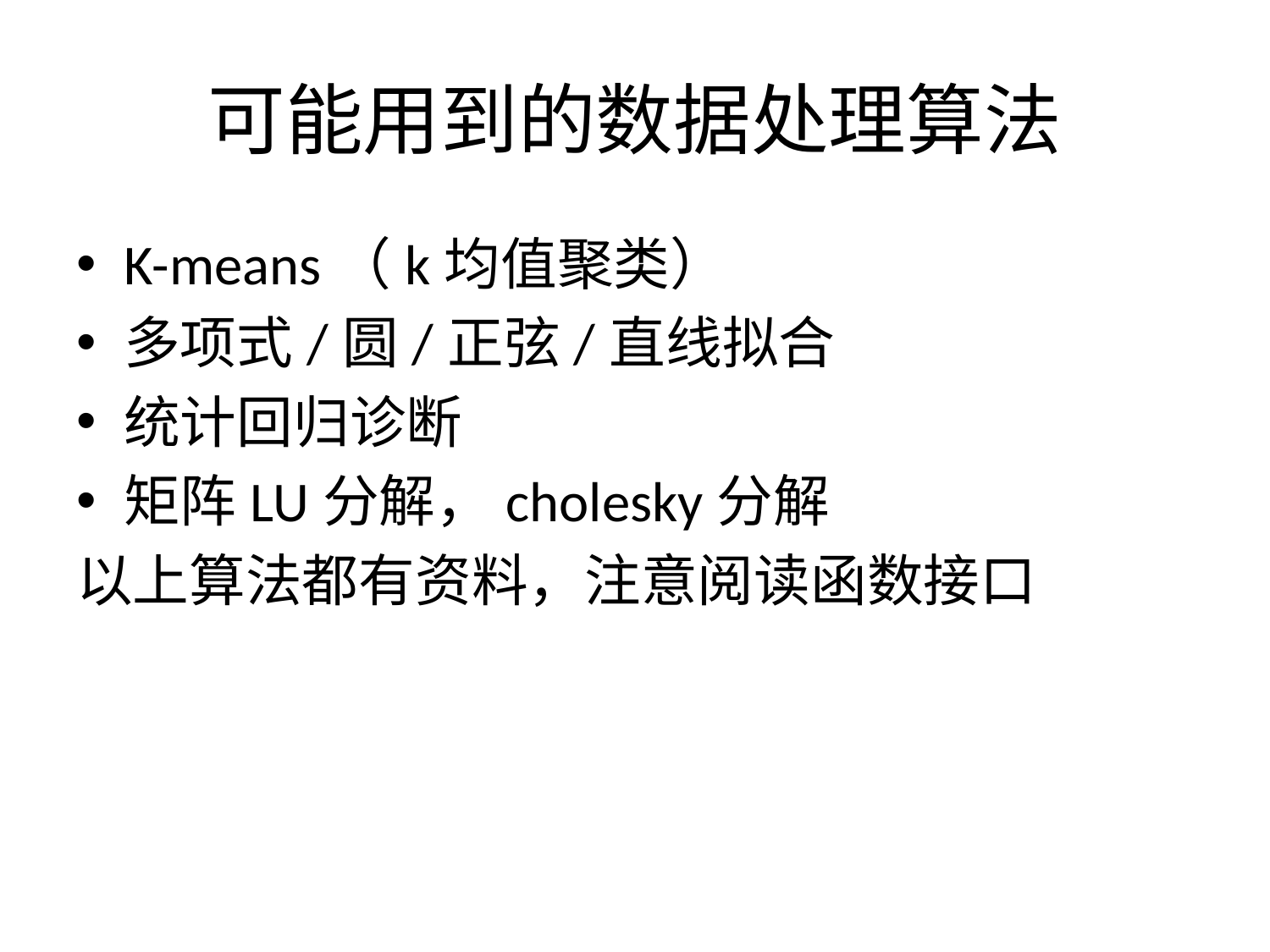

# 可能用到的数据处理算法
K-means（k均值聚类）
多项式/圆/正弦/直线拟合
统计回归诊断
矩阵LU分解，cholesky分解
以上算法都有资料，注意阅读函数接口